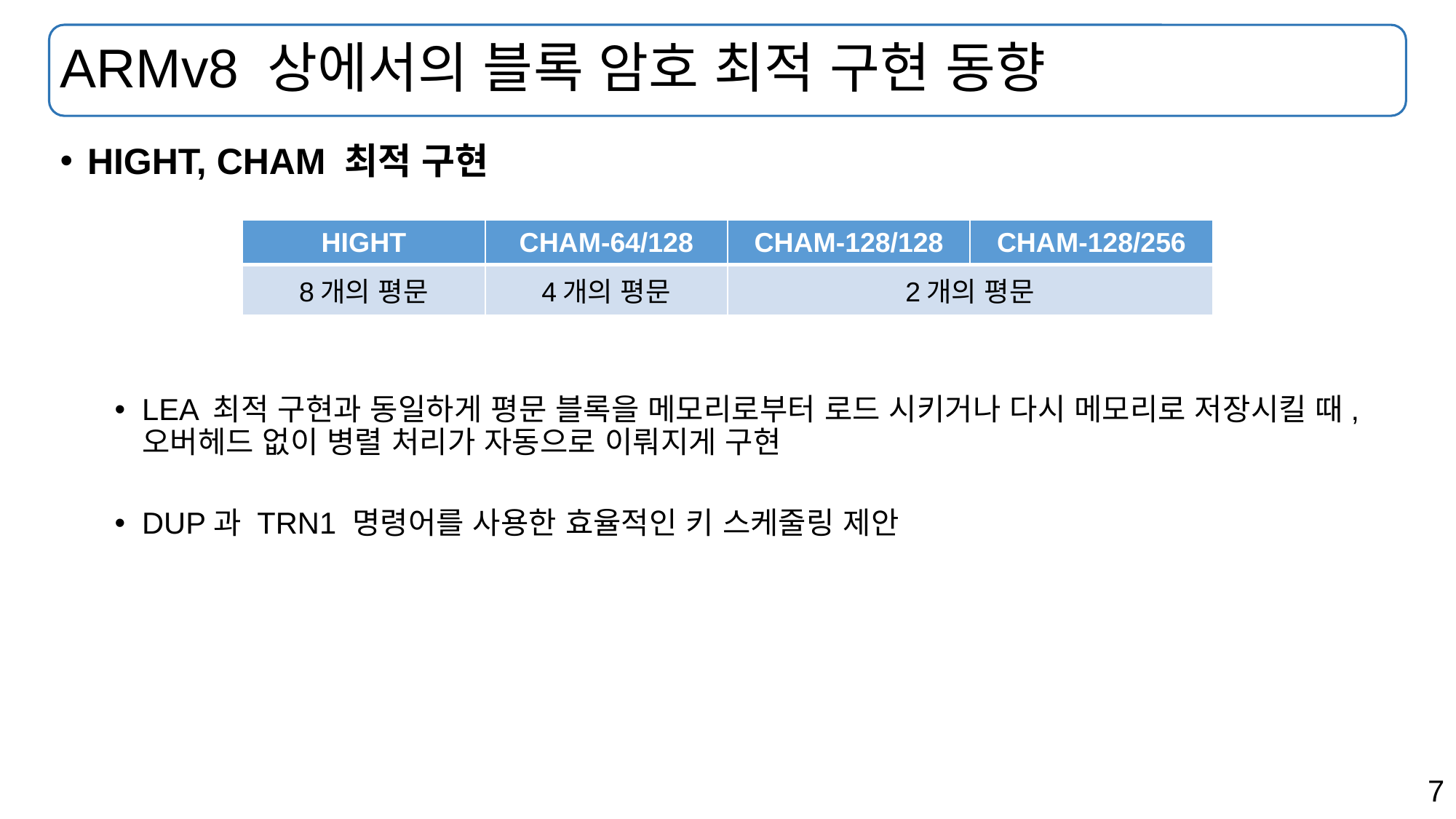

# ARMv8 상에서의 블록 암호 최적 구현 동향
HIGHT, CHAM 최적 구현

LEA 최적 구현과 동일하게 평문 블록을 메모리로부터 로드 시키거나 다시 메모리로 저장시킬 때, 오버헤드 없이 병렬 처리가 자동으로 이뤄지게 구현

DUP과 TRN1 명령어를 사용한 효율적인 키 스케줄링 제안

| HIGHT | CHAM-64/128 | CHAM-128/128 | CHAM-128/256 |
| --- | --- | --- | --- |
| 8개의 평문 | 4개의 평문 | 2개의 평문 |  |